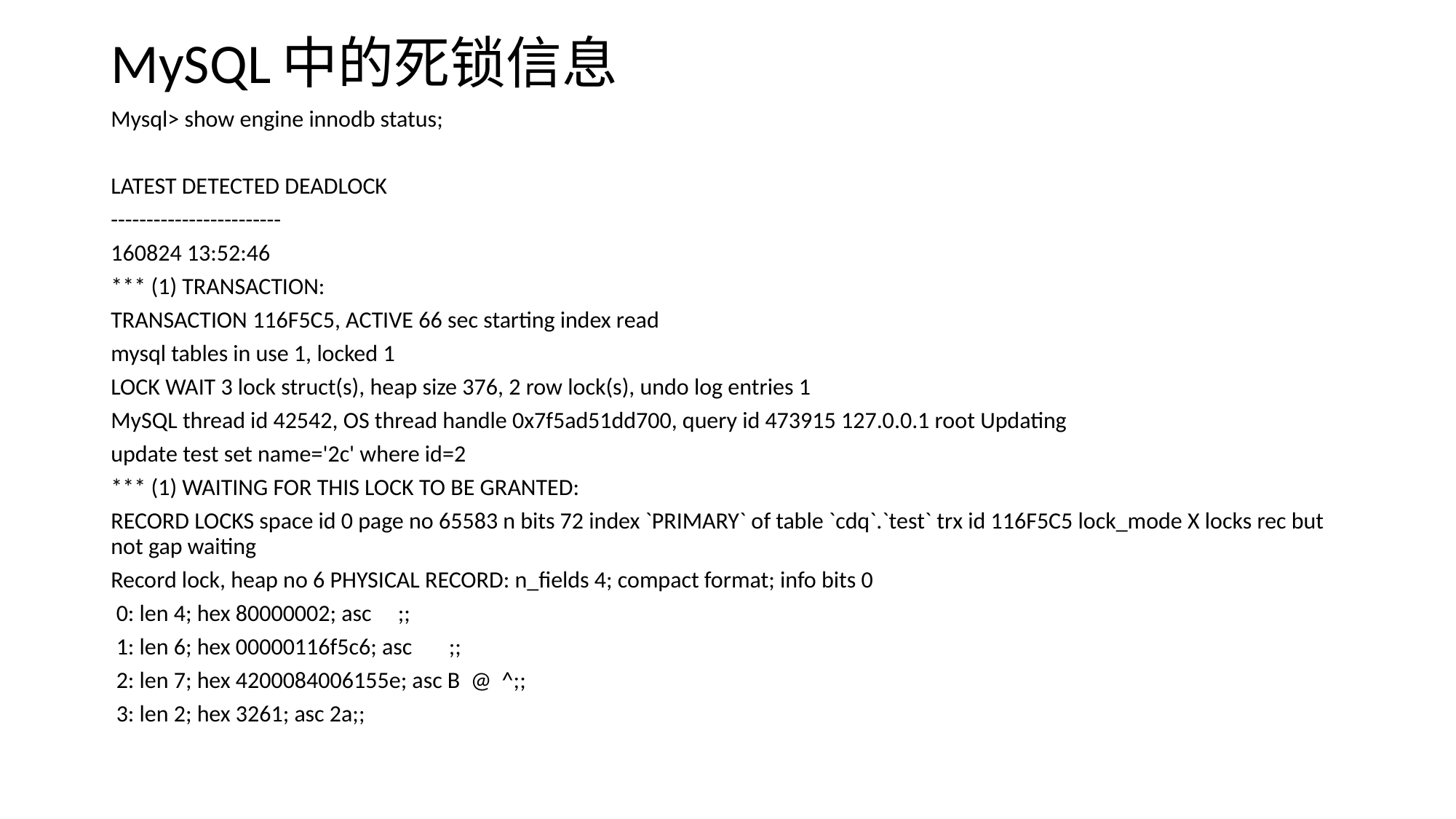

# MySQL中的死锁信息

Mysql> show engine innodb status;

LATEST DETECTED DEADLOCK
------------------------
160824 13:52:46
*** (1) TRANSACTION:
TRANSACTION 116F5C5, ACTIVE 66 sec starting index read
mysql tables in use 1, locked 1
LOCK WAIT 3 lock struct(s), heap size 376, 2 row lock(s), undo log entries 1
MySQL thread id 42542, OS thread handle 0x7f5ad51dd700, query id 473915 127.0.0.1 root Updating
update test set name='2c' where id=2
*** (1) WAITING FOR THIS LOCK TO BE GRANTED:
RECORD LOCKS space id 0 page no 65583 n bits 72 index `PRIMARY` of table `cdq`.`test` trx id 116F5C5 lock_mode X locks rec but not gap waiting
Record lock, heap no 6 PHYSICAL RECORD: n_fields 4; compact format; info bits 0
 0: len 4; hex 80000002; asc     ;;
 1: len 6; hex 00000116f5c6; asc       ;;
 2: len 7; hex 4200084006155e; asc B  @  ^;;
 3: len 2; hex 3261; asc 2a;;